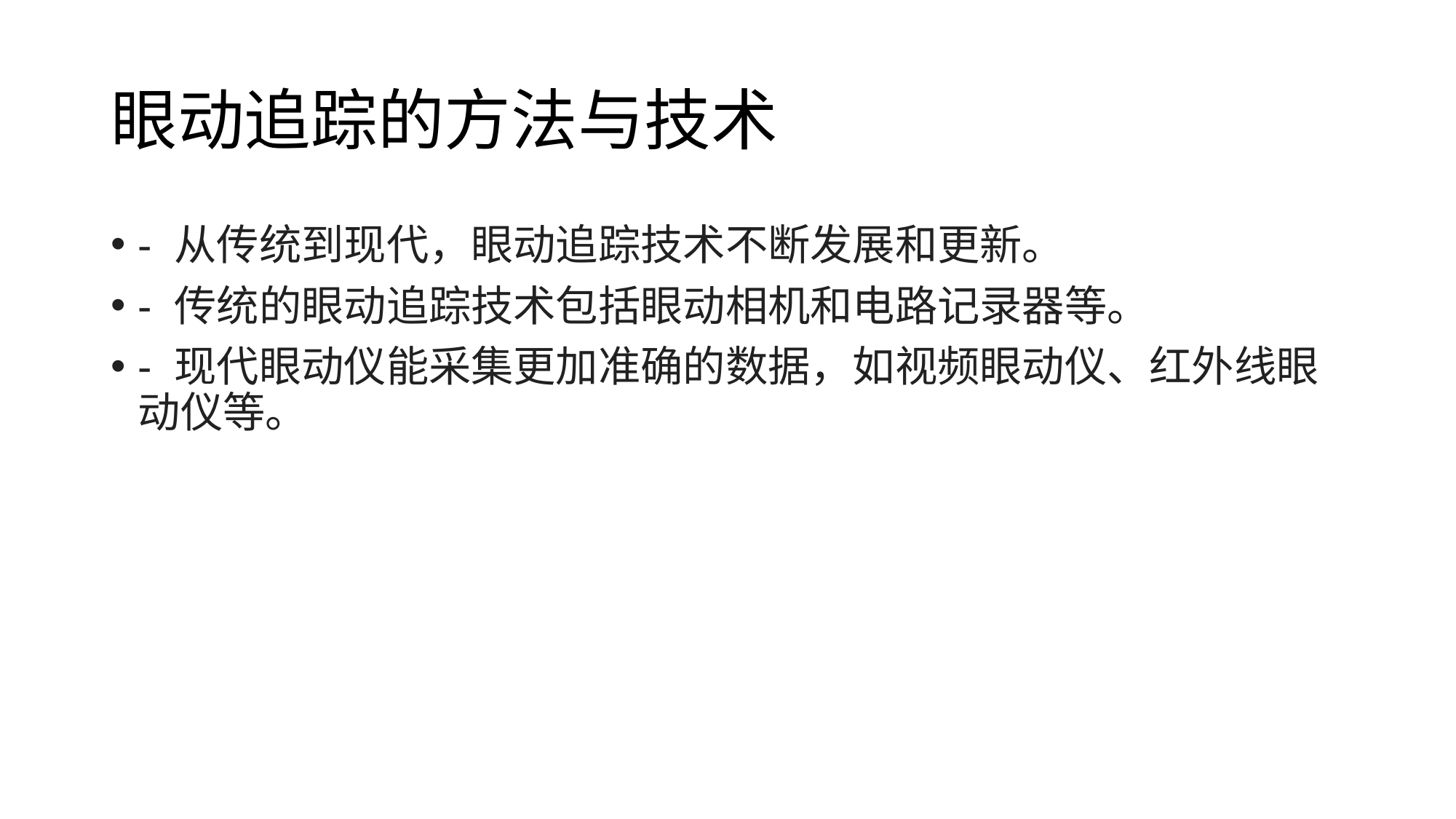

# 眼动追踪的方法与技术
- 从传统到现代，眼动追踪技术不断发展和更新。
- 传统的眼动追踪技术包括眼动相机和电路记录器等。
- 现代眼动仪能采集更加准确的数据，如视频眼动仪、红外线眼动仪等。